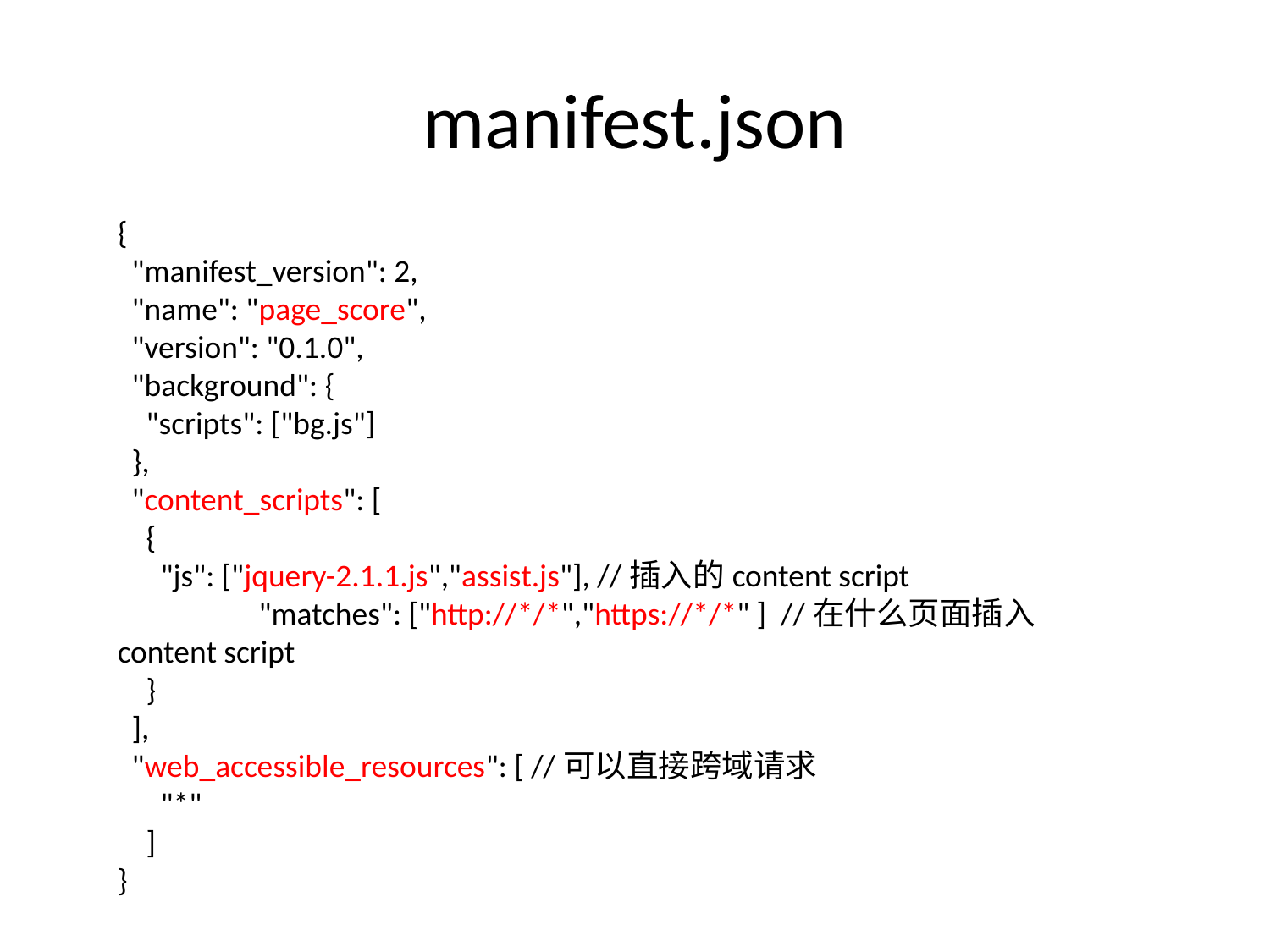

# manifest.json
{
  "manifest_version": 2,
  "name": "page_score",
  "version": "0.1.0",
  "background": {
    "scripts": ["bg.js"]
  },
  "content_scripts": [
    {
      "js": ["jquery-2.1.1.js","assist.js"], //插入的content script
	  "matches": ["http://*/*","https://*/*" ]  //在什么页面插入content script
    }
  ],
  "web_accessible_resources": [ //可以直接跨域请求
      "*"
    ]
}